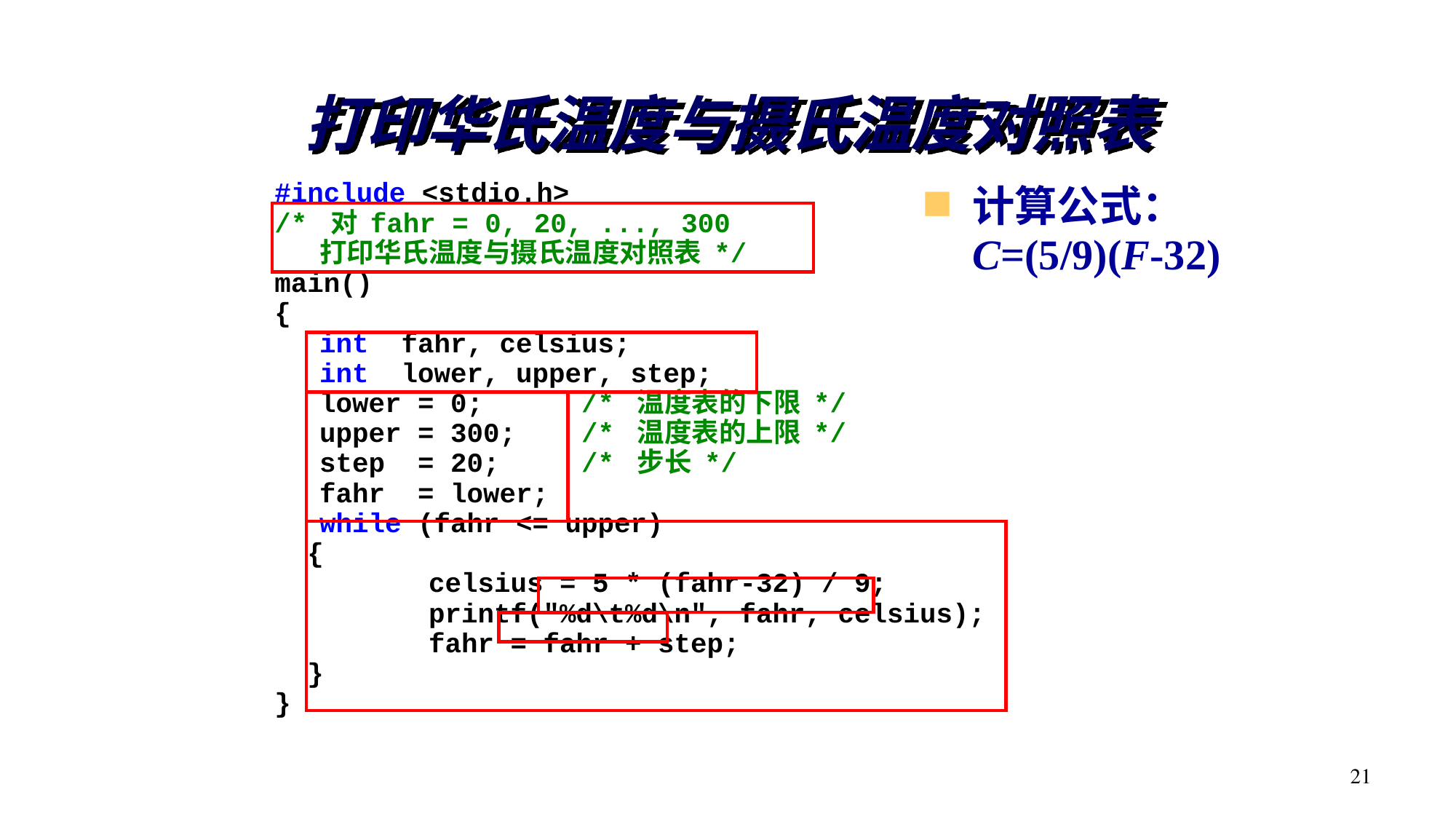

# 打印华氏温度与摄氏温度对照表
#include <stdio.h>
/* 对 fahr = 0, 20, ..., 300
	打印华氏温度与摄氏温度对照表 */
main()
{
	int  fahr, celsius;
	int  lower, upper, step;
	lower = 0;      /* 温度表的下限 */
	upper = 300;    /* 温度表的上限 */
	step  = 20;     /* 步长 */
	fahr  = lower;
	while (fahr <= upper)
  {
		celsius = 5 * (fahr-32) / 9;
		printf("%d\t%d\n", fahr, celsius);
		fahr = fahr + step;
  }
}
计算公式：
C=(5/9)(F-32)